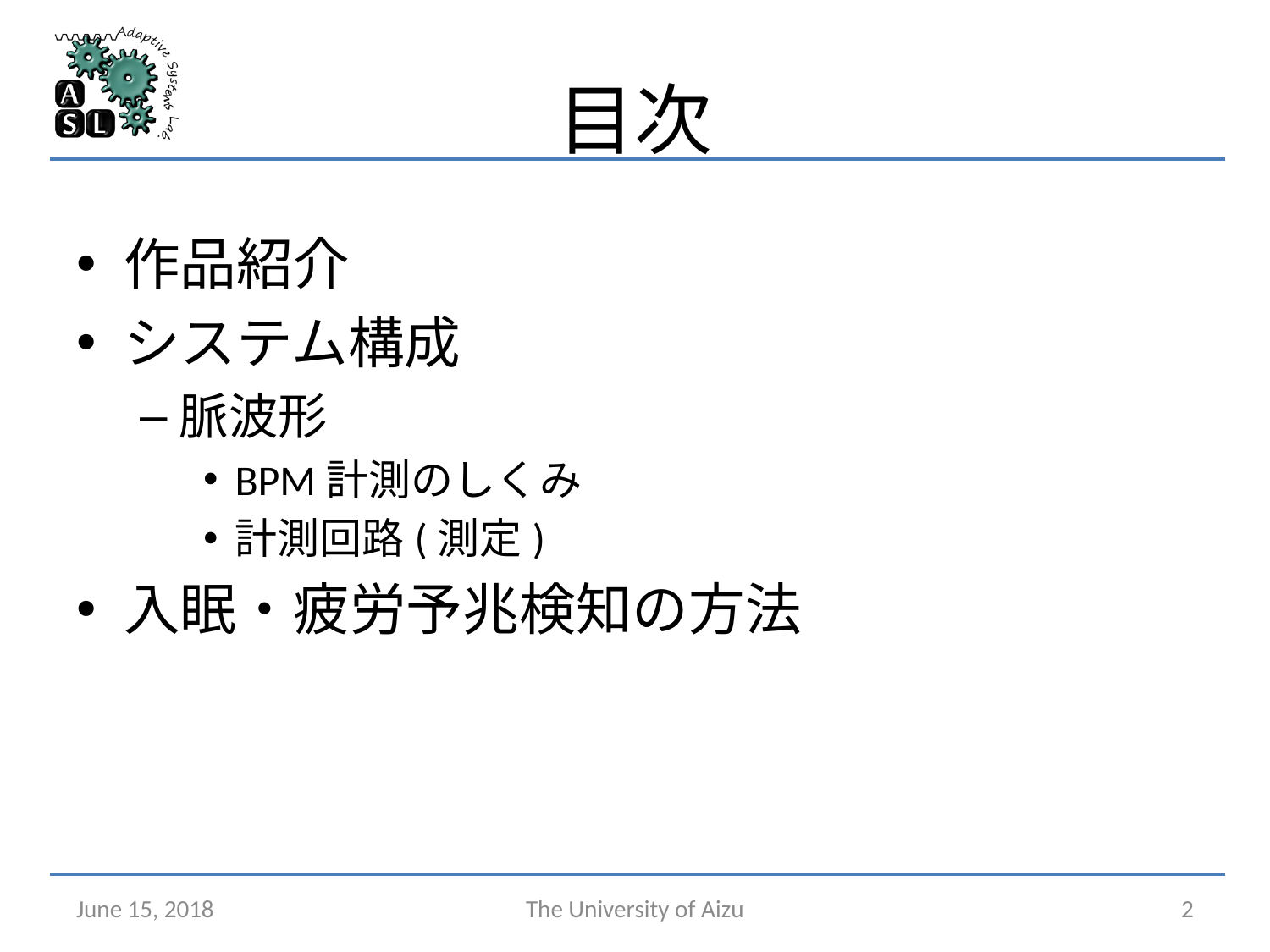

# 目次
作品紹介
システム構成
脈波形
BPM計測のしくみ
計測回路(測定)
入眠・疲労予兆検知の方法
June 15, 2018
The University of Aizu
2